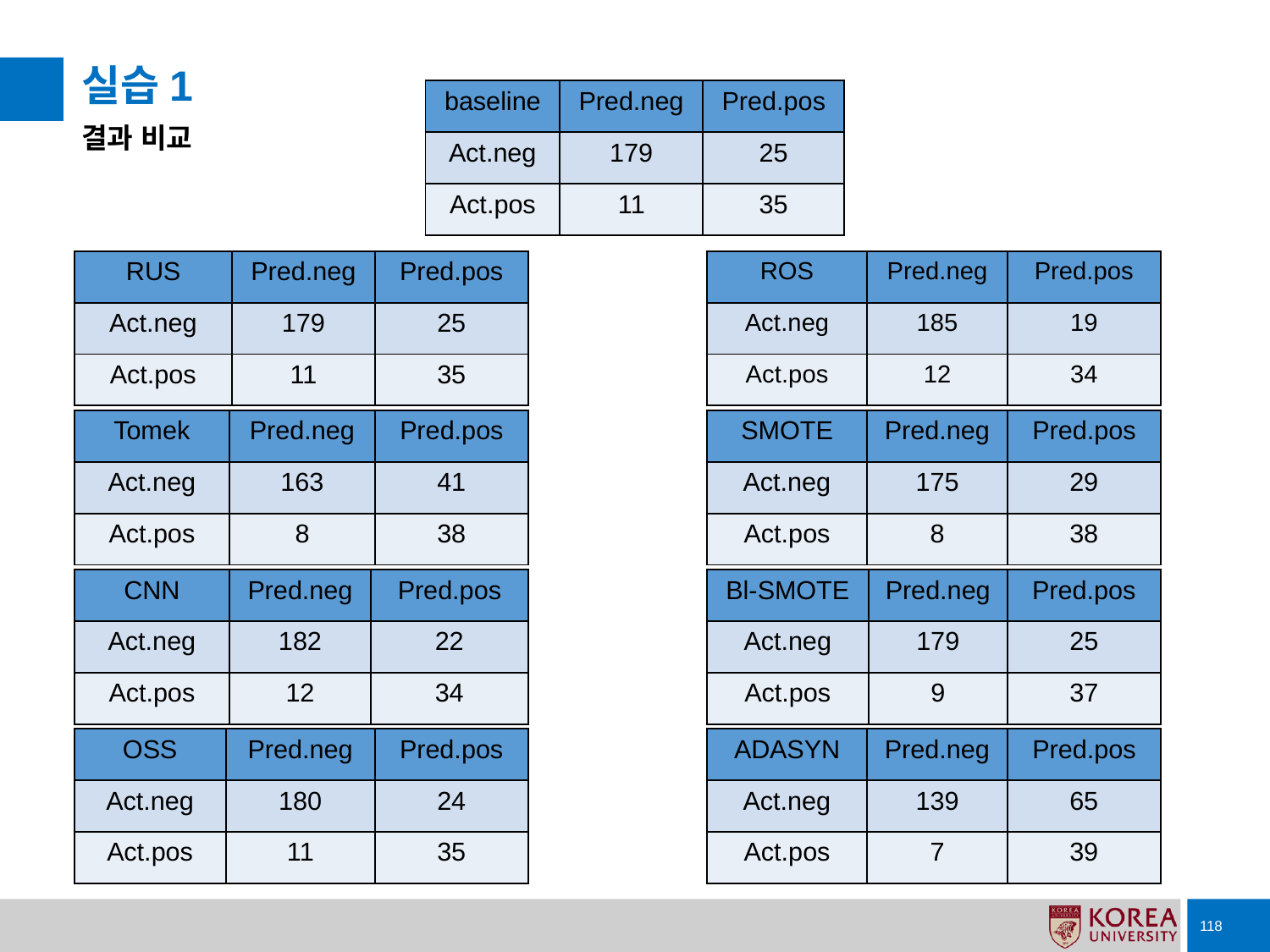

# 실습1
| baseline | Pred.neg | Pred.pos |
| --- | --- | --- |
| Act.neg | 179 | 25 |
| Act.pos | 11 | 35 |
결과 비교
| RUS | Pred.neg | Pred.pos |
| --- | --- | --- |
| Act.neg | 179 | 25 |
| Act.pos | 11 | 35 |
| ROS | Pred.neg | Pred.pos |
| --- | --- | --- |
| Act.neg | 185 | 19 |
| Act.pos | 12 | 34 |
| Tomek | Pred.neg | Pred.pos |
| --- | --- | --- |
| Act.neg | 163 | 41 |
| Act.pos | 8 | 38 |
| SMOTE | Pred.neg | Pred.pos |
| --- | --- | --- |
| Act.neg | 175 | 29 |
| Act.pos | 8 | 38 |
| CNN | Pred.neg | Pred.pos |
| --- | --- | --- |
| Act.neg | 182 | 22 |
| Act.pos | 12 | 34 |
| Bl-SMOTE | Pred.neg | Pred.pos |
| --- | --- | --- |
| Act.neg | 179 | 25 |
| Act.pos | 9 | 37 |
| OSS | Pred.neg | Pred.pos |
| --- | --- | --- |
| Act.neg | 180 | 24 |
| Act.pos | 11 | 35 |
| ADASYN | Pred.neg | Pred.pos |
| --- | --- | --- |
| Act.neg | 139 | 65 |
| Act.pos | 7 | 39 |